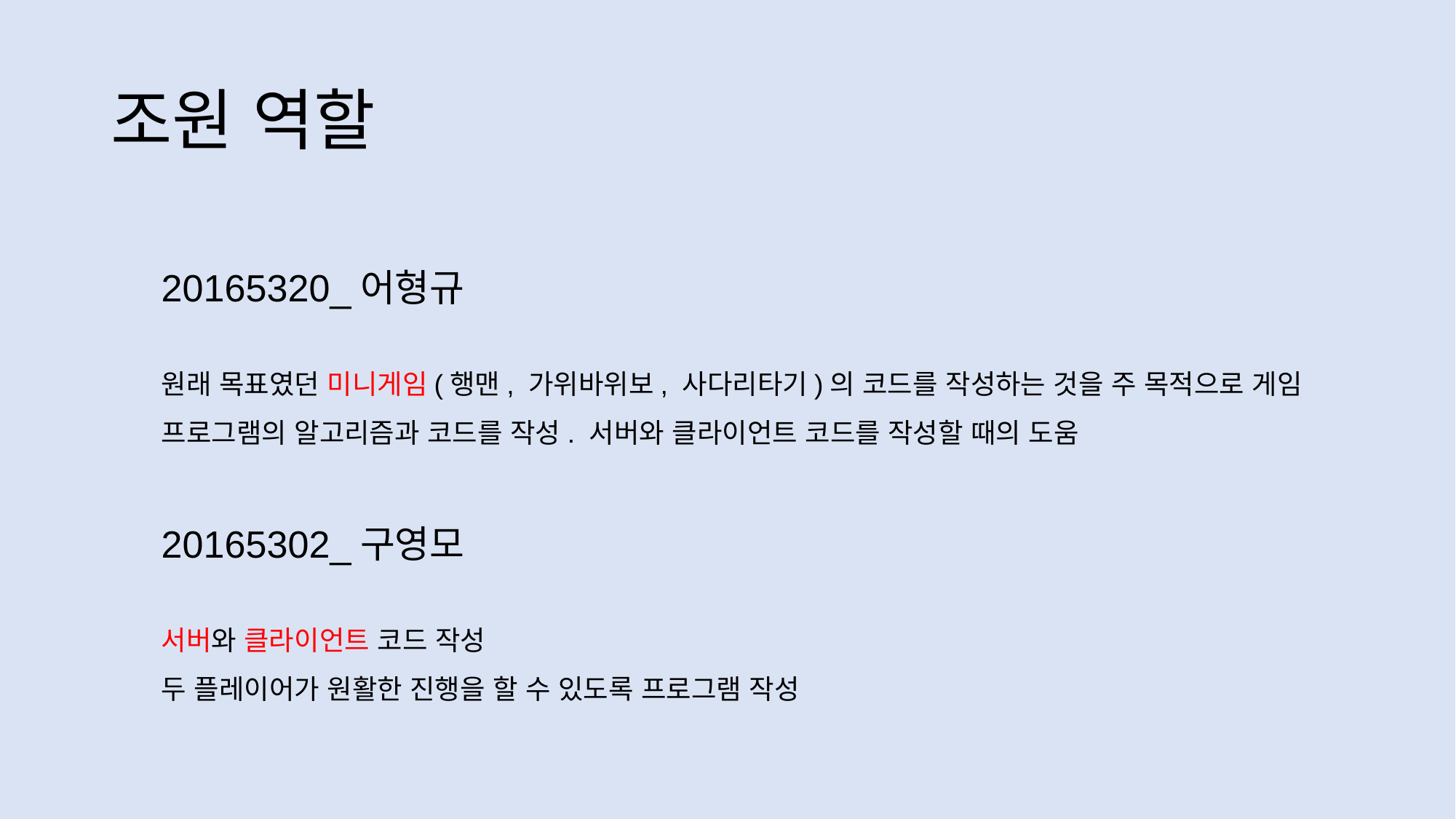

# 조원 역할
20165320_어형규

원래 목표였던 미니게임(행맨, 가위바위보, 사다리타기)의 코드를 작성하는 것을 주 목적으로 게임 프로그램의 알고리즘과 코드를 작성. 서버와 클라이언트 코드를 작성할 때의 도움

20165302_구영모

서버와 클라이언트 코드 작성
두 플레이어가 원활한 진행을 할 수 있도록 프로그램 작성